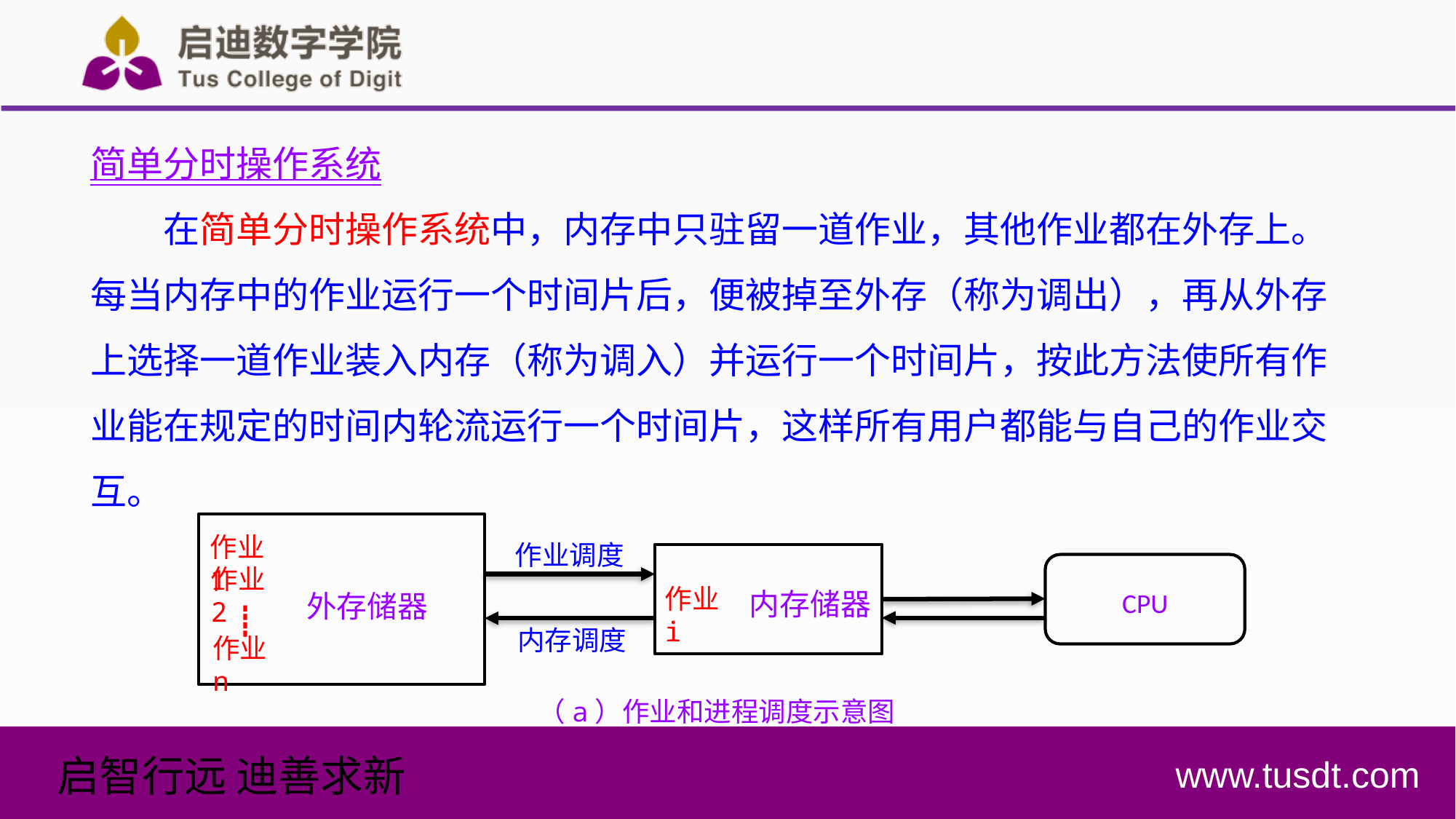

简单分时操作系统
在简单分时操作系统中，内存中只驻留一道作业，其他作业都在外存上。每当内存中的作业运行一个时间片后，便被掉至外存（称为调出），再从外存上选择一道作业装入内存（称为调入）并运行一个时间片，按此方法使所有作业能在规定的时间内轮流运行一个时间片，这样所有用户都能与自己的作业交互。

作业1
作业调度

作业2
作业i
内存储器
CPU
外存储器
┋
内存调度
作业n
（a）作业和进程调度示意图